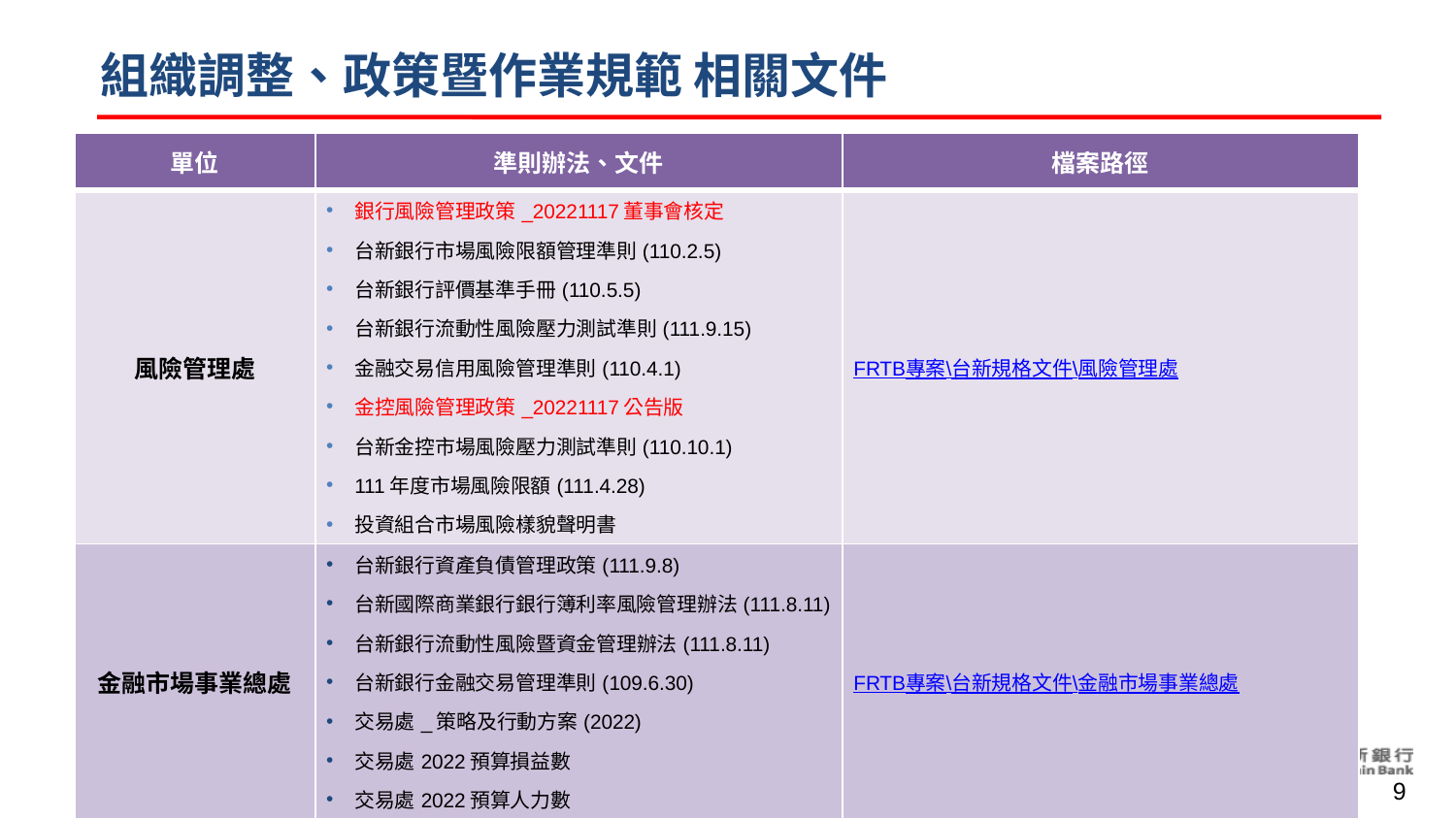

組織調整、政策暨作業規範 相關文件
| 單位 | 準則辦法、文件 | 檔案路徑 |
| --- | --- | --- |
| 風險管理處 | 銀行風險管理政策\_20221117董事會核定 台新銀行市場風險限額管理準則(110.2.5) 台新銀行評價基準手冊(110.5.5) 台新銀行流動性風險壓力測試準則(111.9.15) 金融交易信用風險管理準則(110.4.1) 金控風險管理政策\_20221117公告版 台新金控市場風險壓力測試準則(110.10.1) 111年度市場風險限額(111.4.28) 投資組合市場風險樣貌聲明書 | FRTB專案\台新規格文件\風險管理處 |
| 金融市場事業總處 | 台新銀行資產負債管理政策(111.9.8) 台新國際商業銀行銀行簿利率風險管理辦法(111.8.11) 台新銀行流動性風險暨資金管理辦法(111.8.11) 台新銀行金融交易管理準則(109.6.30) 交易處\_策略及行動方案(2022) 交易處2022預算損益數 交易處2022預算人力數 | FRTB專案\台新規格文件\金融市場事業總處 |
9